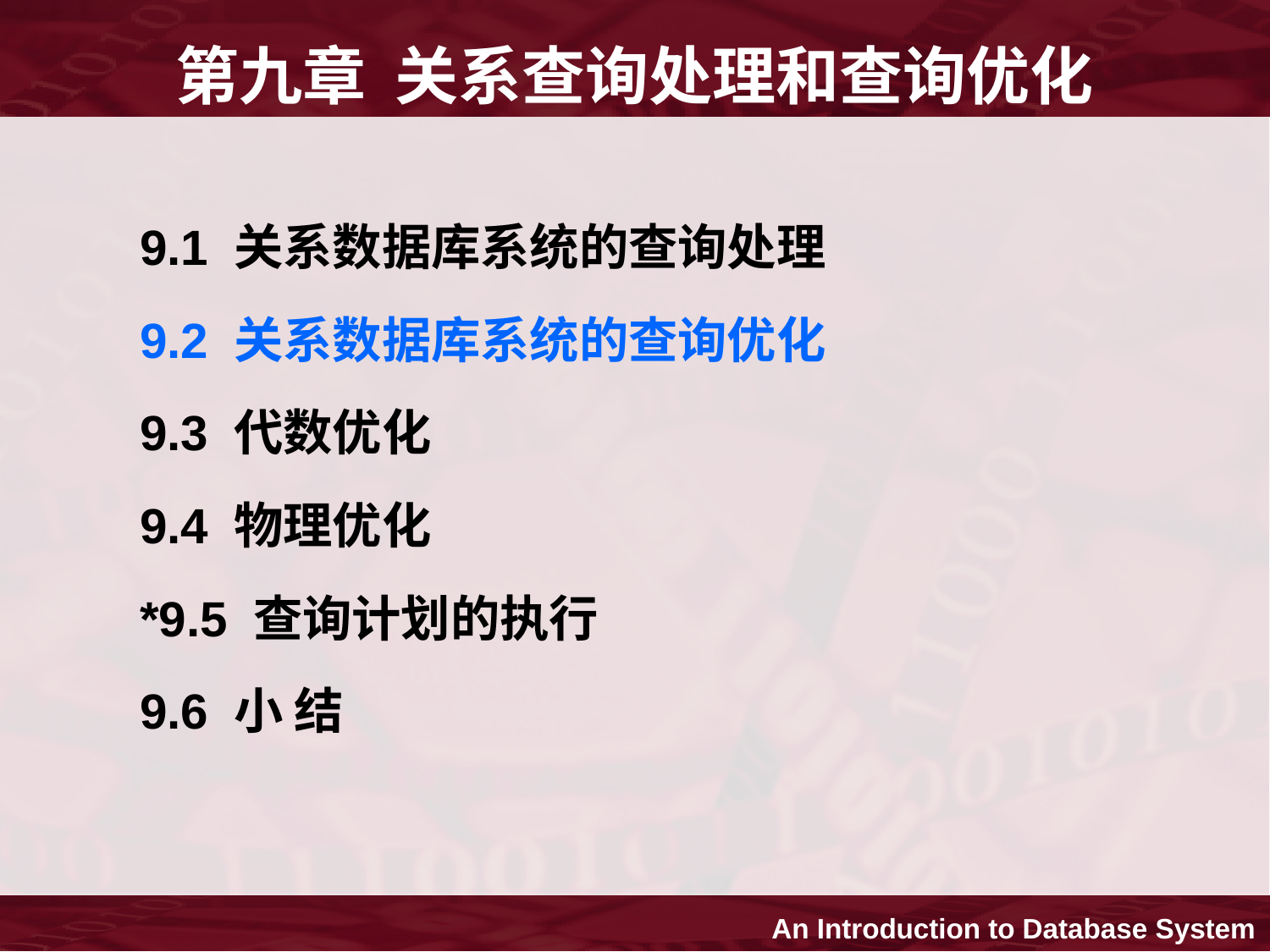

# 第九章  关系查询处理和查询优化
9.1 关系数据库系统的查询处理
9.2 关系数据库系统的查询优化
9.3 代数优化
9.4 物理优化
*9.5 查询计划的执行
9.6 小 结